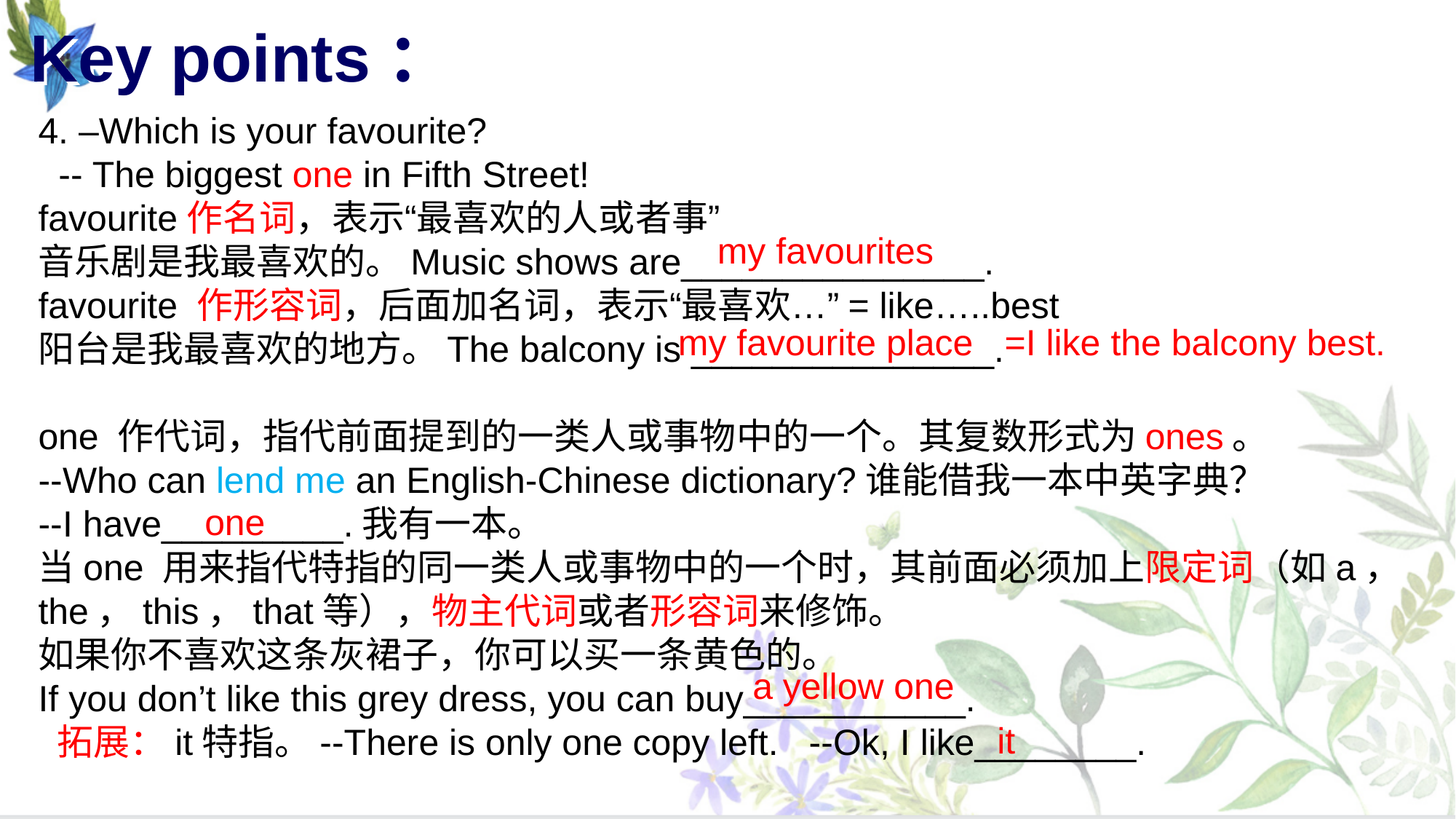

# Key points：
4. –Which is your favourite?
  -- The biggest one in Fifth Street!
favourite作名词，表示“最喜欢的人或者事”
音乐剧是我最喜欢的。Music shows are_______________.
favourite 作形容词，后面加名词，表示“最喜欢…”= like…..best
阳台是我最喜欢的地方。The balcony is _______________.

one 作代词，指代前面提到的一类人或事物中的一个。其复数形式为ones。
--Who can lend me an English-Chinese dictionary?谁能借我一本中英字典？
--I have_________.我有一本。
当one 用来指代特指的同一类人或事物中的一个时，其前面必须加上限定词（如a，the，this，that等），物主代词或者形容词来修饰。
如果你不喜欢这条灰裙子，你可以买一条黄色的。
If you don’t like this grey dress, you can buy___________.
 拓展：it特指。--There is only one copy left.   --Ok, I like________.
my favourites
my favourite place
 =I like the balcony best.
one
a yellow one
it